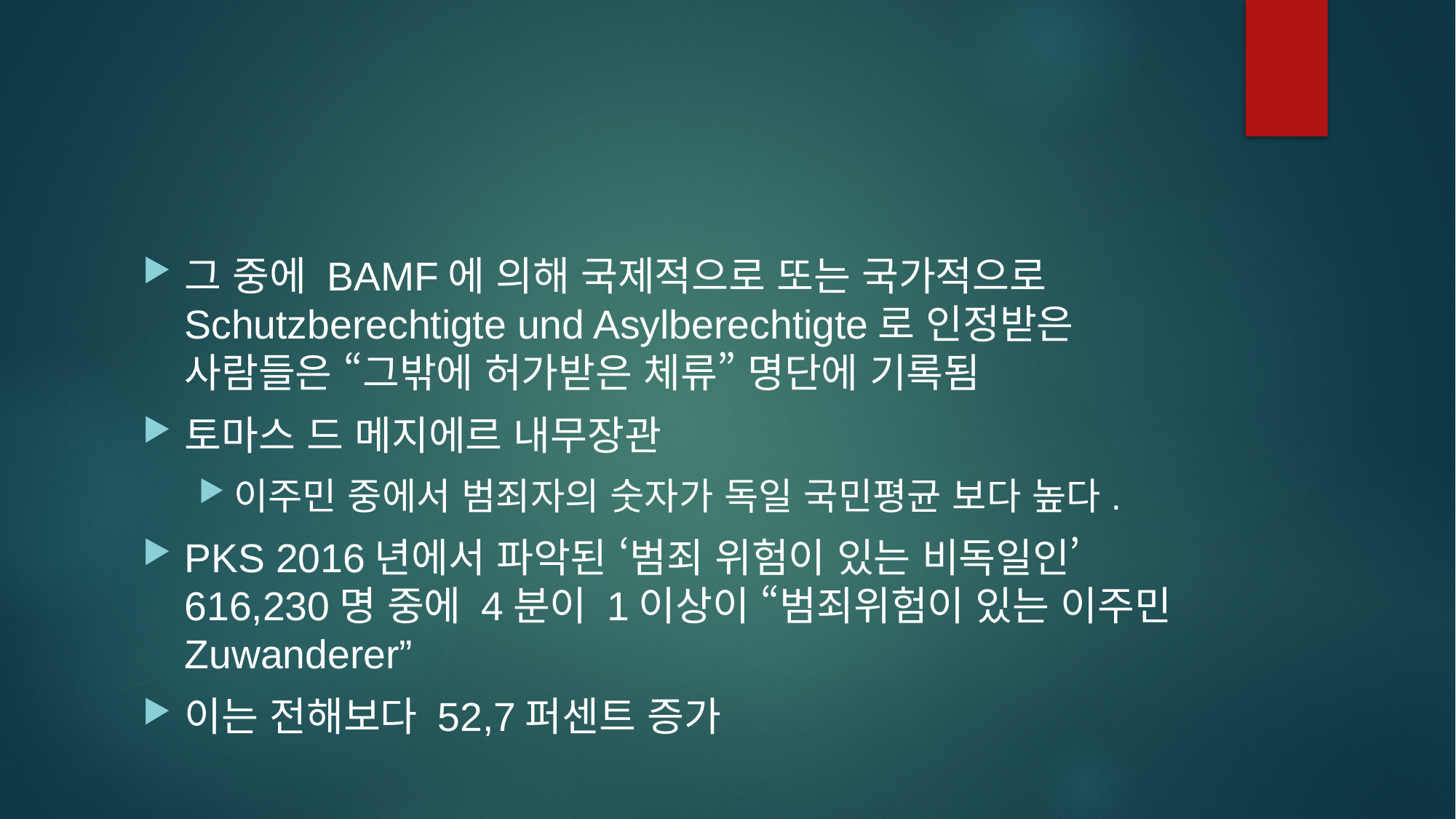

#
그 중에 BAMF에 의해 국제적으로 또는 국가적으로 Schutzberechtigte und Asylberechtigte로 인정받은 사람들은 “그밖에 허가받은 체류” 명단에 기록됨
토마스 드 메지에르 내무장관
이주민 중에서 범죄자의 숫자가 독일 국민평균 보다 높다.
PKS 2016년에서 파악된 ‘범죄 위험이 있는 비독일인’ 616,230명 중에 4분이 1이상이 “범죄위험이 있는 이주민Zuwanderer”
이는 전해보다 52,7퍼센트 증가